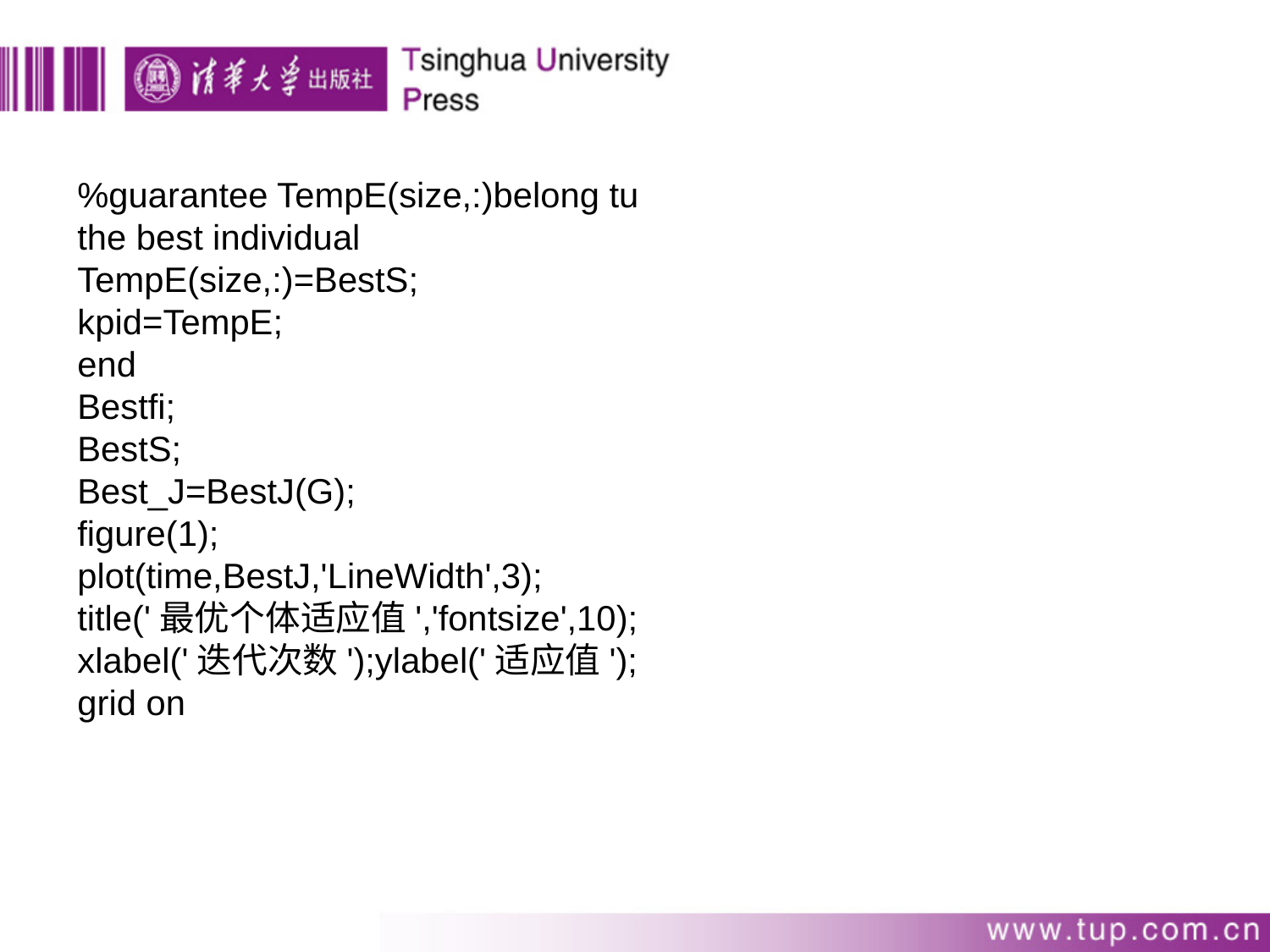

%guarantee TempE(size,:)belong tu the best individual
TempE(size,:)=BestS;
kpid=TempE;
end
Bestfi;
BestS;
Best_J=BestJ(G);
figure(1);
plot(time,BestJ,'LineWidth',3);
title('最优个体适应值','fontsize',10);
xlabel('迭代次数');ylabel('适应值');
grid on